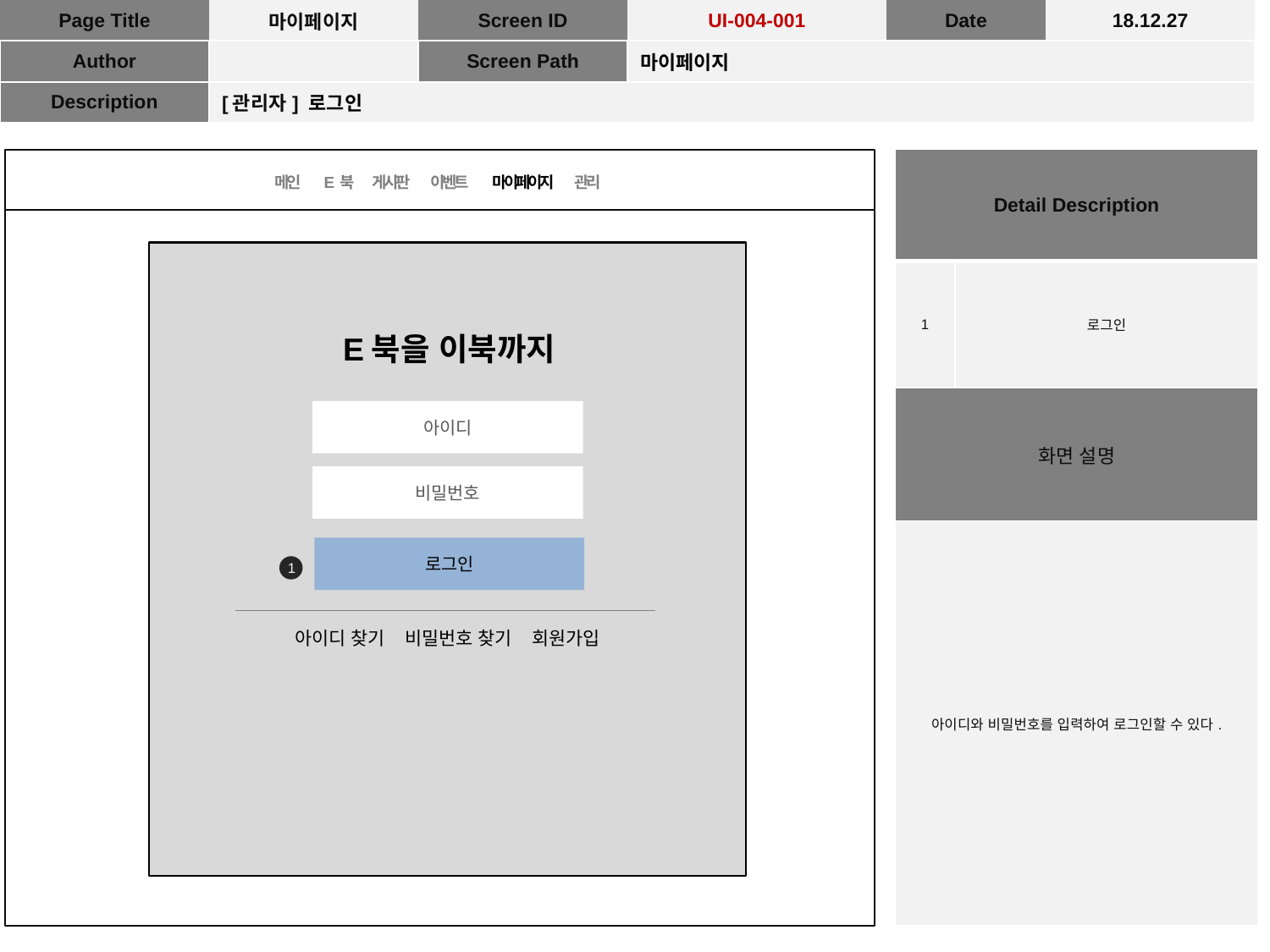

| Page Title | 마이페이지 | Screen ID | UI-004-001 | Date | 18.12.27 |
| --- | --- | --- | --- | --- | --- |
| Author |  | Screen Path | 마이페이지 |  |  |
| Description | [관리자] 로그인 |  |  |  |  |
| Detail Description |  |
| --- | --- |
| 1 | 로그인 |
| 화면 설명 |  |
| 아이디와 비밀번호를 입력하여 로그인할 수 있다. |  |

E 북
메인
마이페이지
관리
게시판
이벤트

E북을 이북까지

아이디
비밀번호
로그인
1

아이디 찾기    비밀번호 찾기    회원가입